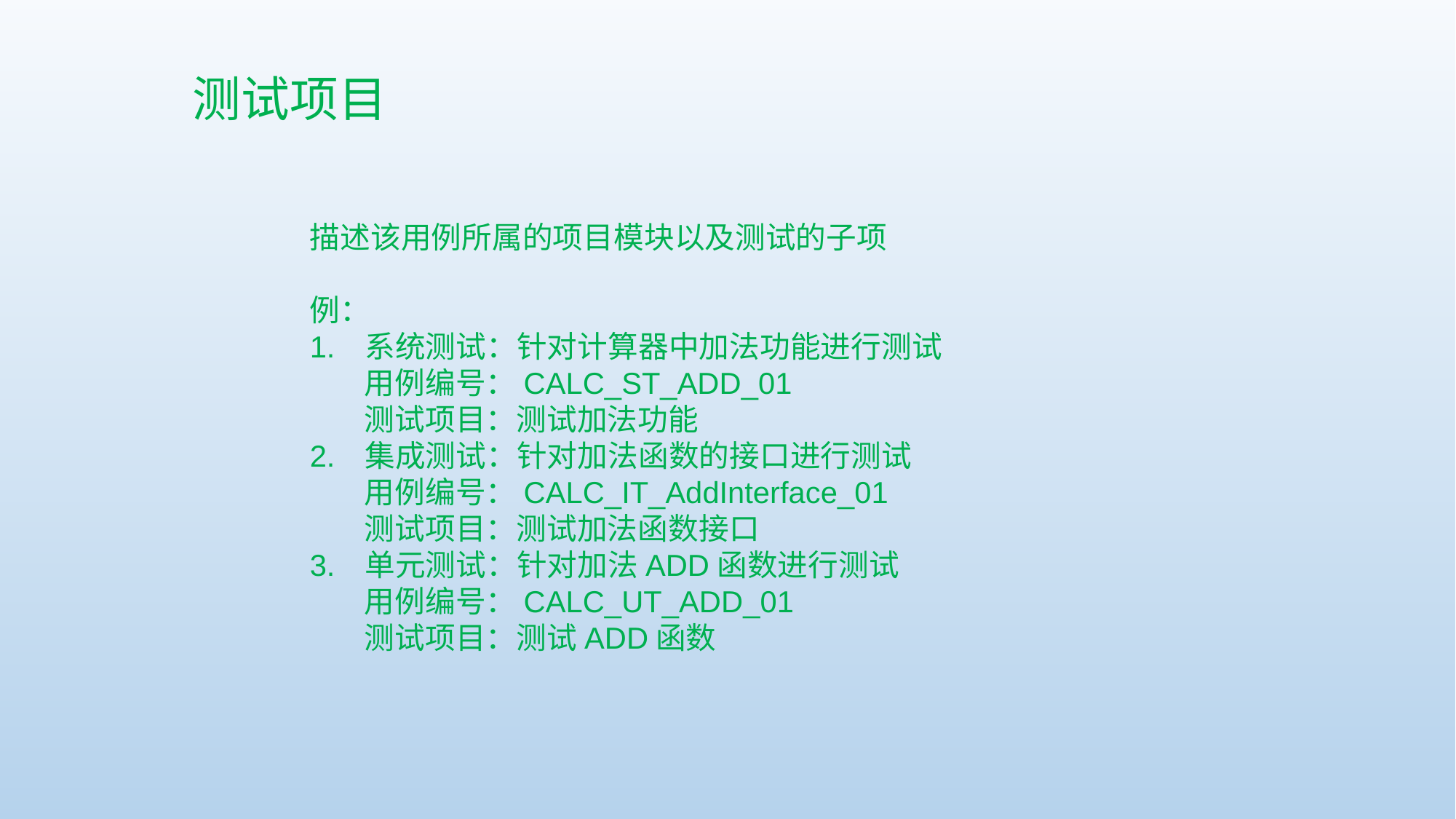

测试项目
描述该用例所属的项目模块以及测试的子项

例：
 系统测试：针对计算器中加法功能进行测试
用例编号：CALC_ST_ADD_01
测试项目：测试加法功能
 集成测试：针对加法函数的接口进行测试
用例编号：CALC_IT_AddInterface_01
测试项目：测试加法函数接口
 单元测试：针对加法ADD函数进行测试
用例编号：CALC_UT_ADD_01
测试项目：测试ADD函数